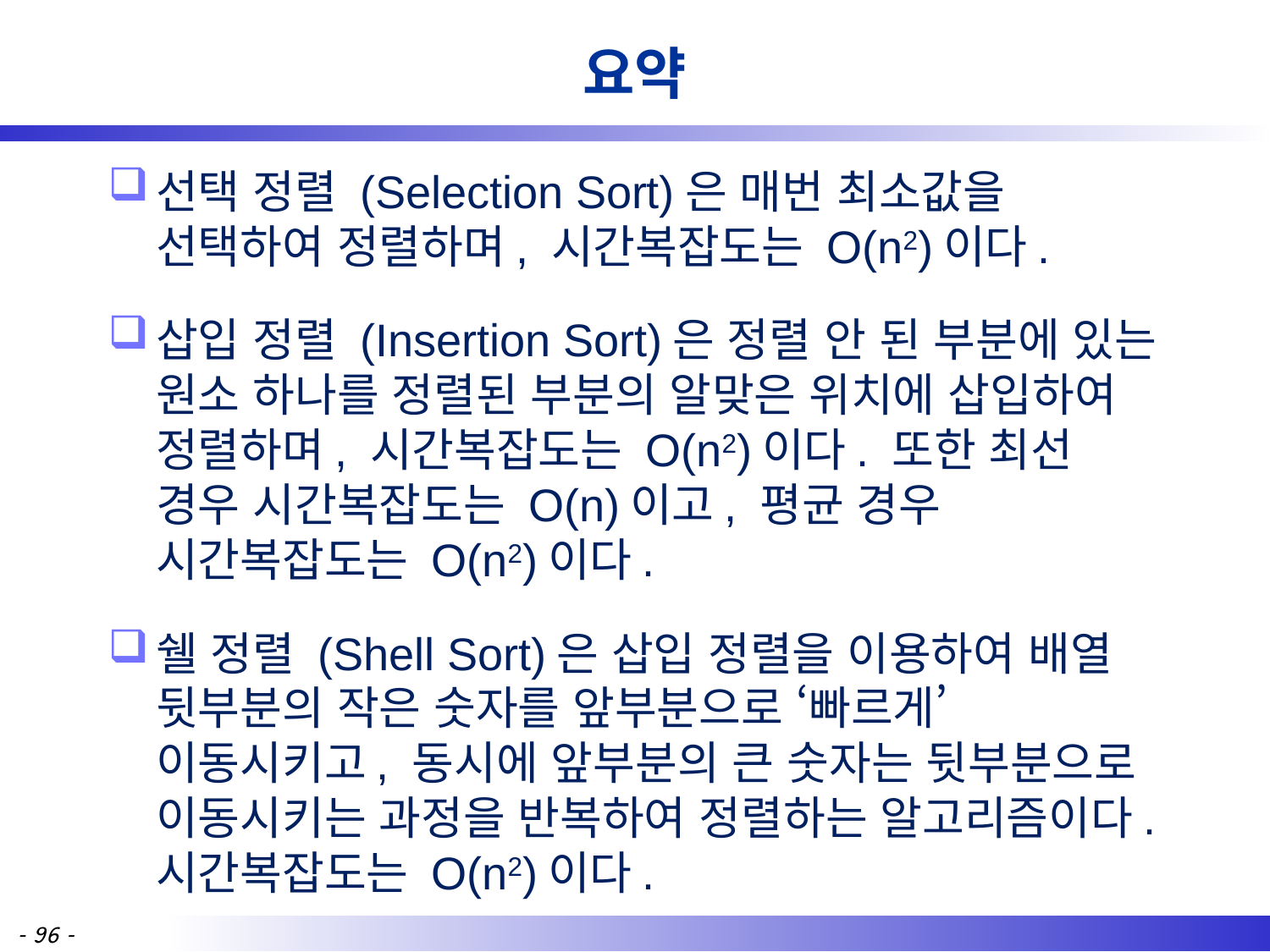

# 요약
선택 정렬 (Selection Sort)은 매번 최소값을 선택하여 정렬하며, 시간복잡도는 O(n2)이다.
삽입 정렬 (Insertion Sort)은 정렬 안 된 부분에 있는 원소 하나를 정렬된 부분의 알맞은 위치에 삽입하여 정렬하며, 시간복잡도는 O(n2)이다. 또한 최선 경우 시간복잡도는 O(n)이고, 평균 경우 시간복잡도는 O(n2)이다.
쉘 정렬 (Shell Sort)은 삽입 정렬을 이용하여 배열 뒷부분의 작은 숫자를 앞부분으로 ‘빠르게’ 이동시키고, 동시에 앞부분의 큰 숫자는 뒷부분으로 이동시키는 과정을 반복하여 정렬하는 알고리즘이다. 시간복잡도는 O(n2)이다.
- 96 -